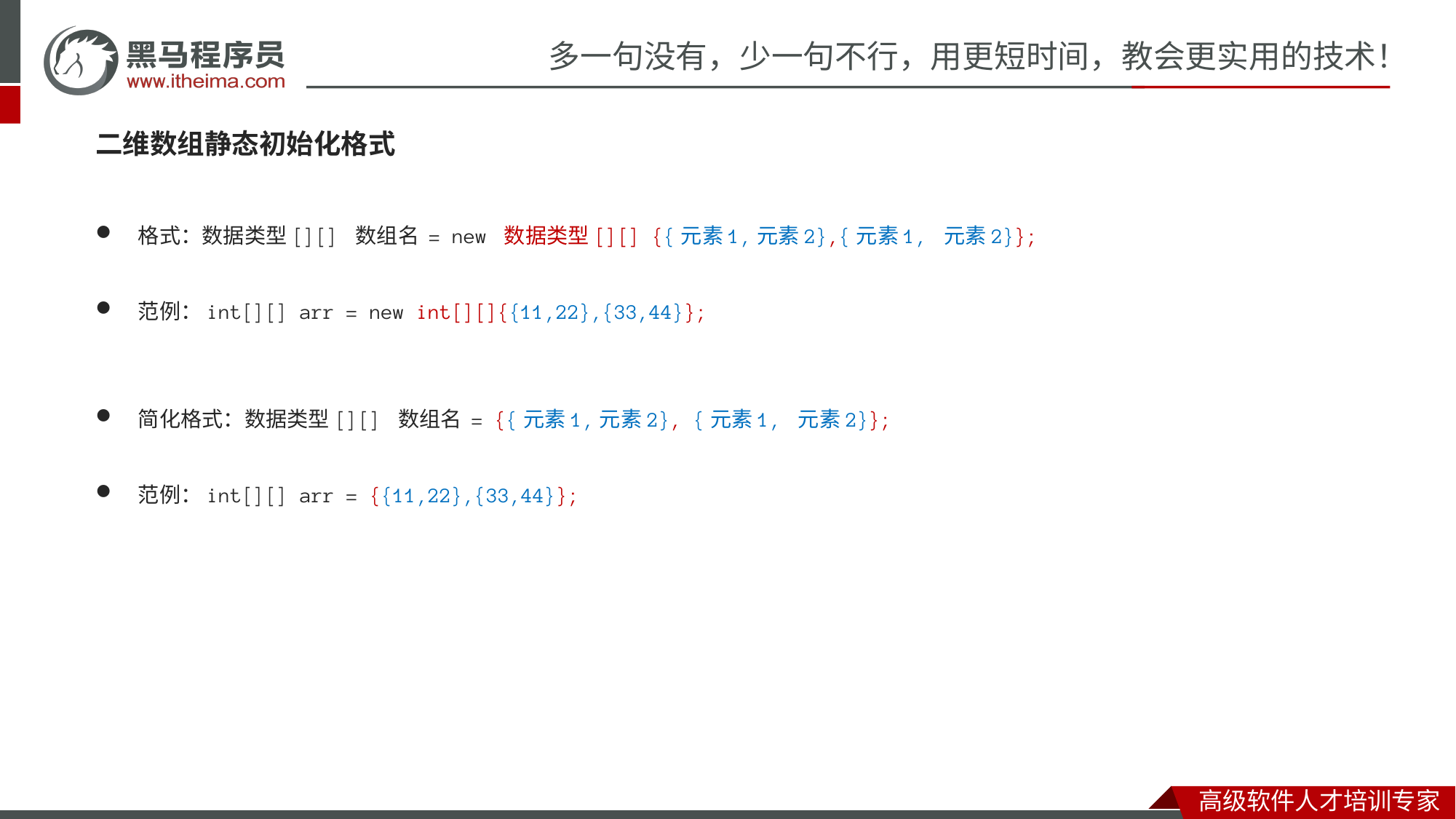

#
二维数组静态初始化格式
格式：数据类型[][] 数组名 = new 数据类型[][] {{元素1,元素2},{元素1, 元素2}};
范例：int[][] arr = new int[][]{{11,22},{33,44}};
简化格式：数据类型[][] 数组名 = {{元素1,元素2}, {元素1, 元素2}};
范例：int[][] arr = {{11,22},{33,44}};